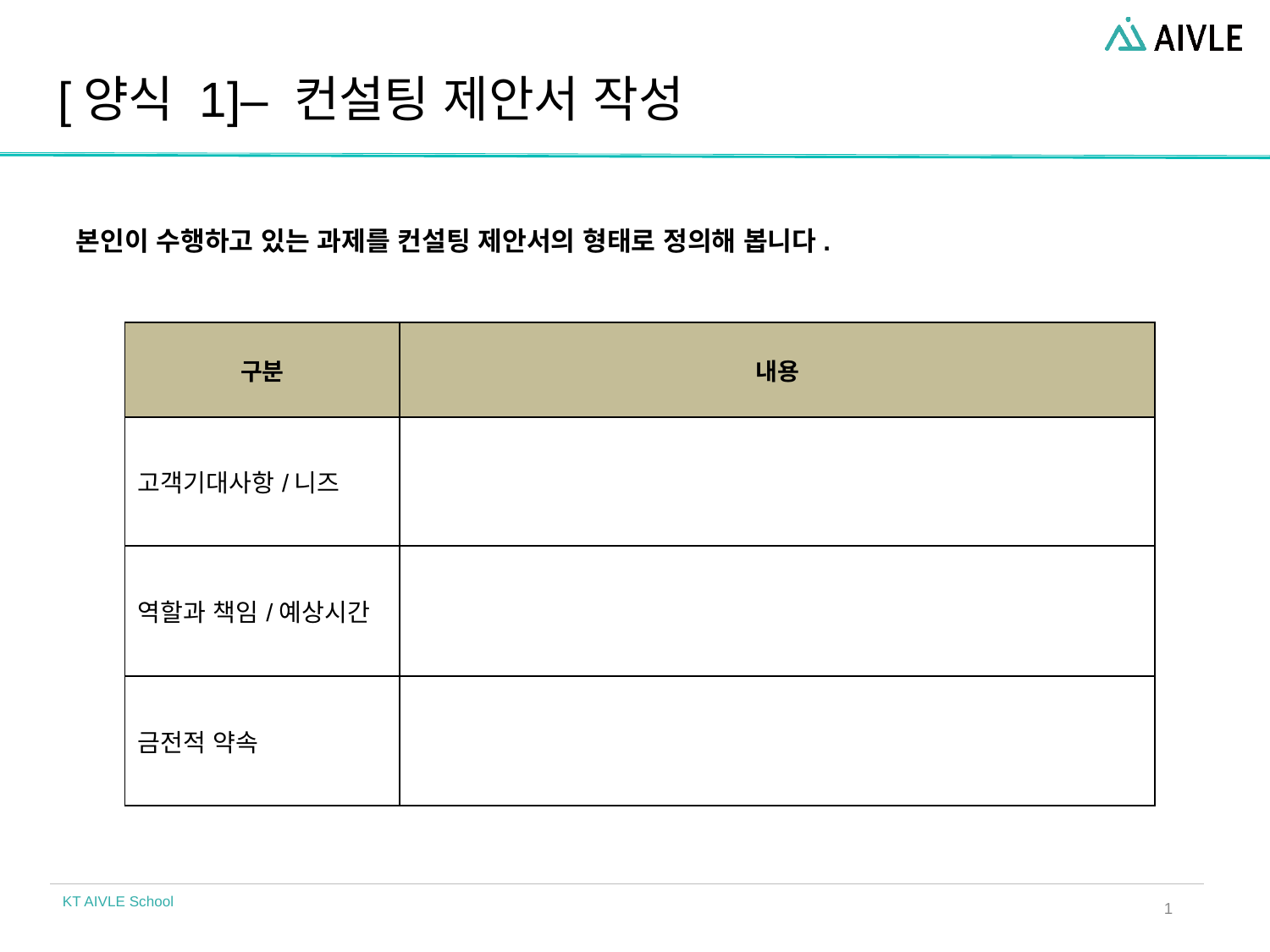

# [양식 1]– 컨설팅 제안서 작성
본인이 수행하고 있는 과제를 컨설팅 제안서의 형태로 정의해 봅니다.
| 구분 | 내용 |
| --- | --- |
| 고객기대사항/니즈 |  |
| 역할과 책임/예상시간 |  |
| 금전적 약속 |  |